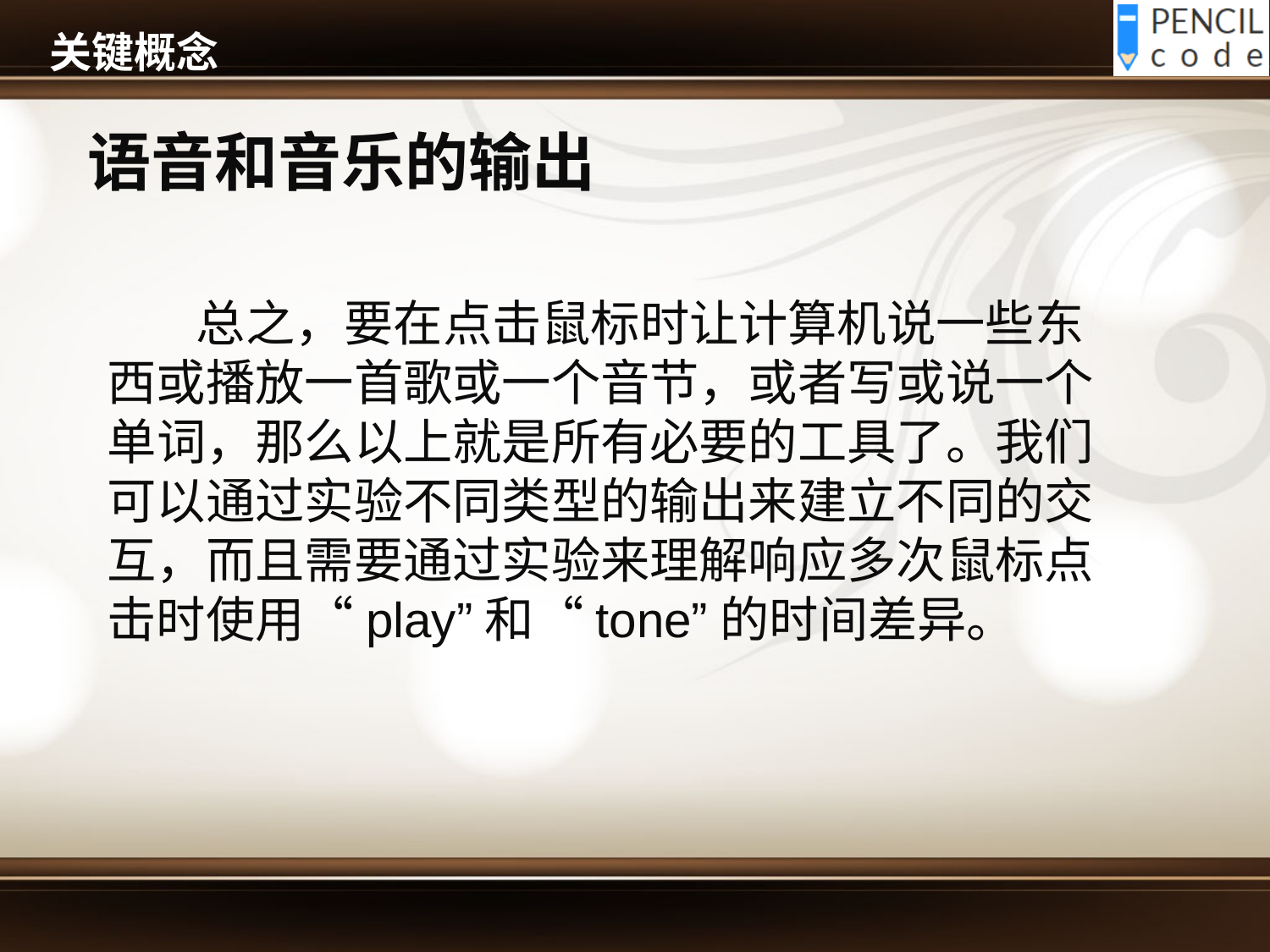

# 关键概念
语音和音乐的输出
       总之，要在点击鼠标时让计算机说一些东西或播放一首歌或一个音节，或者写或说一个单词，那么以上就是所有必要的工具了。我们可以通过实验不同类型的输出来建立不同的交互，而且需要通过实验来理解响应多次鼠标点击时使用“play”和“tone”的时间差异。